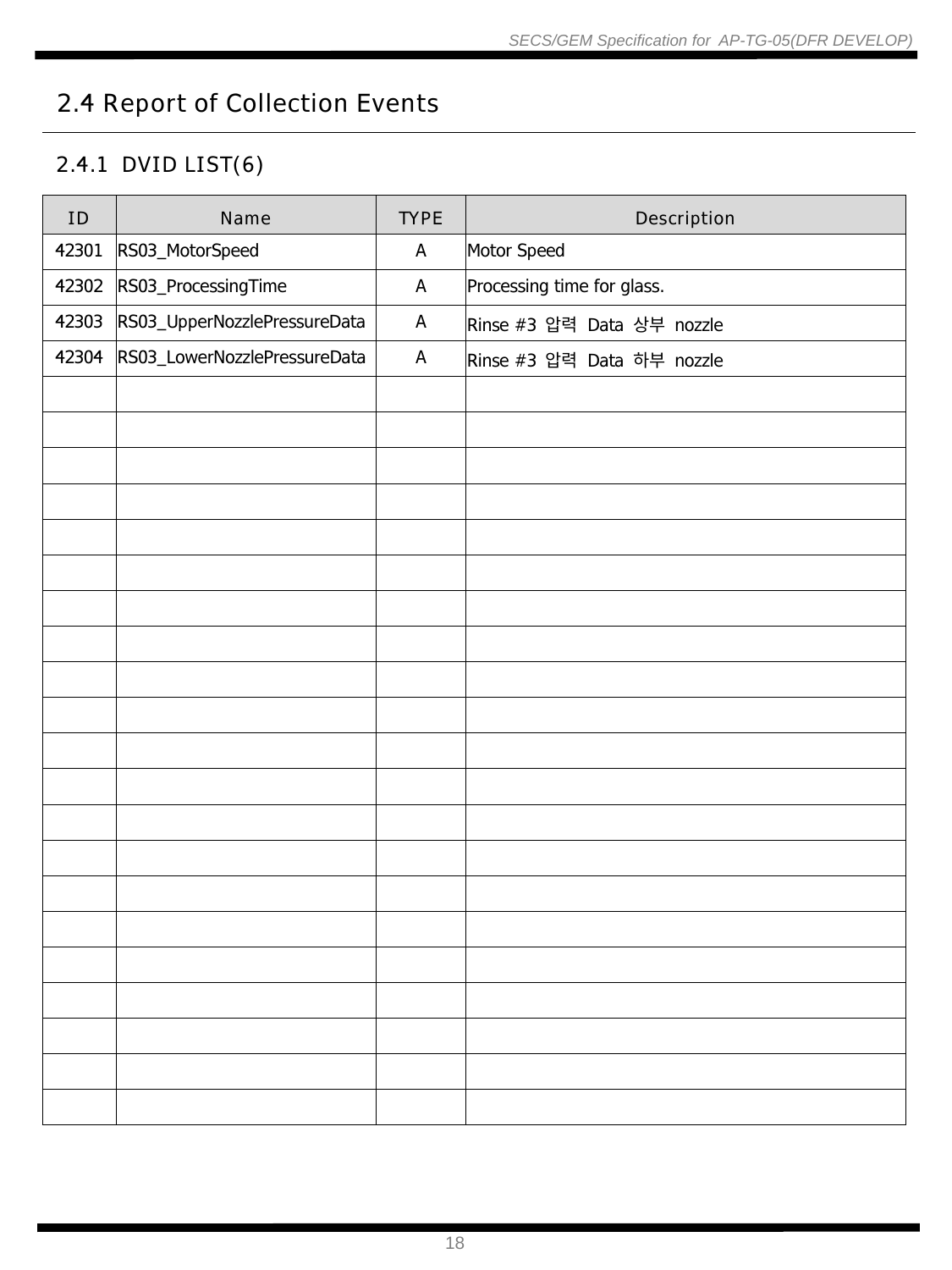

2.4 Report of Collection Events
2.4.1  DVID LIST(6)
| ID | Name | TYPE | Description |
| --- | --- | --- | --- |
| 42301 | RS03\_MotorSpeed | A | Motor Speed |
| 42302 | RS03\_ProcessingTime | A | Processing time for glass. |
| 42303 | RS03\_UpperNozzlePressureData | A | Rinse #3 압력 Data 상부 nozzle |
| 42304 | RS03\_LowerNozzlePressureData | A | Rinse #3 압력 Data 하부 nozzle |
|  |  |  |  |
|  |  |  |  |
|  |  |  |  |
|  |  |  |  |
|  |  |  |  |
|  |  |  |  |
|  |  |  |  |
|  |  |  |  |
|  |  |  |  |
|  |  |  |  |
|  |  |  |  |
|  |  |  |  |
|  |  |  |  |
|  |  |  |  |
|  |  |  |  |
|  |  |  |  |
|  |  |  |  |
|  |  |  |  |
|  |  |  |  |
|  |  |  |  |
|  |  |  |  |